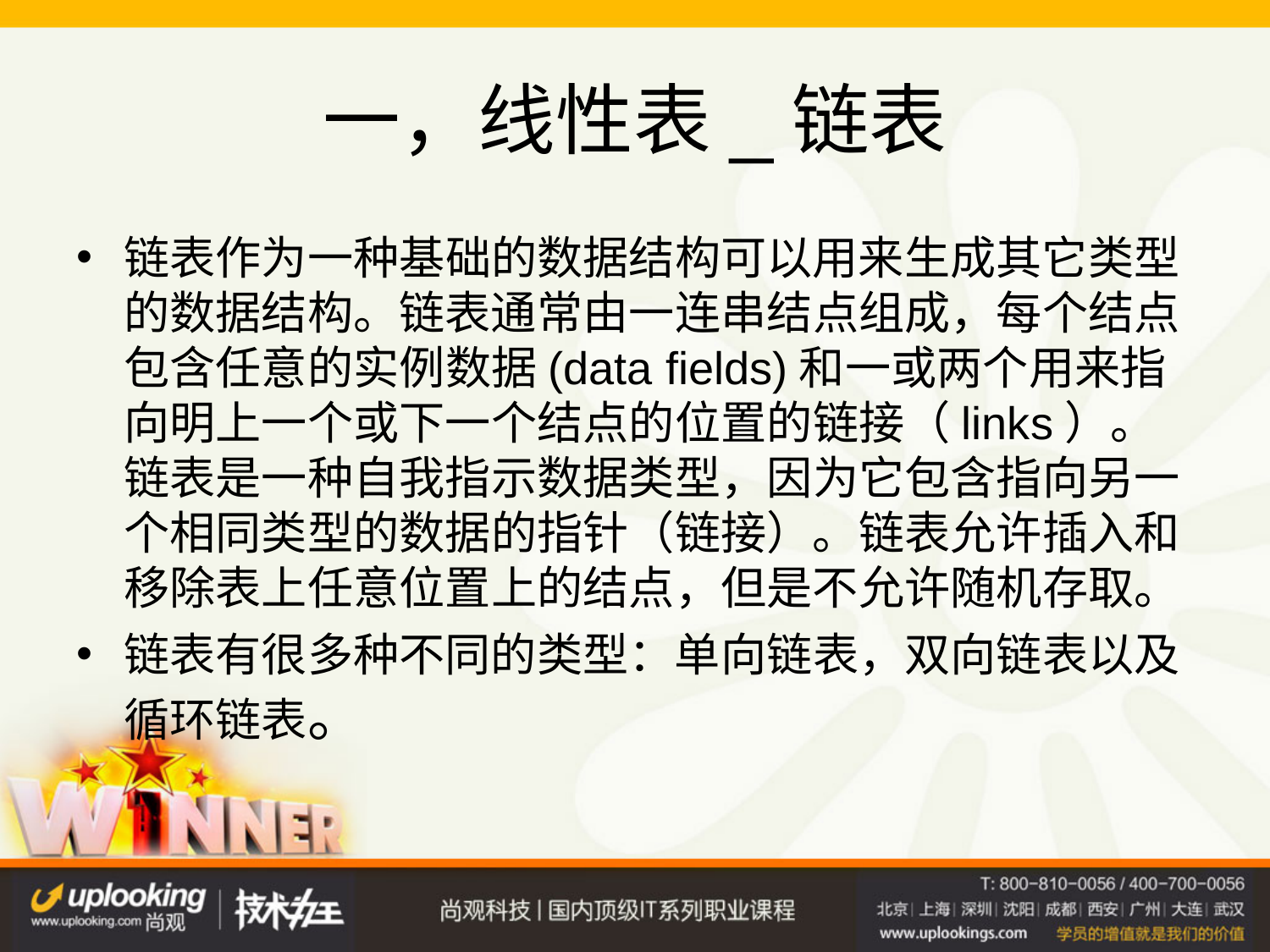

# 一，线性表_链表
链表作为一种基础的数据结构可以用来生成其它类型的数据结构。链表通常由一连串结点组成，每个结点包含任意的实例数据(data fields)和一或两个用来指向明上一个或下一个结点的位置的链接（links）。链表是一种自我指示数据类型，因为它包含指向另一个相同类型的数据的指针（链接）。链表允许插入和移除表上任意位置上的结点，但是不允许随机存取。
链表有很多种不同的类型：单向链表，双向链表以及循环链表。